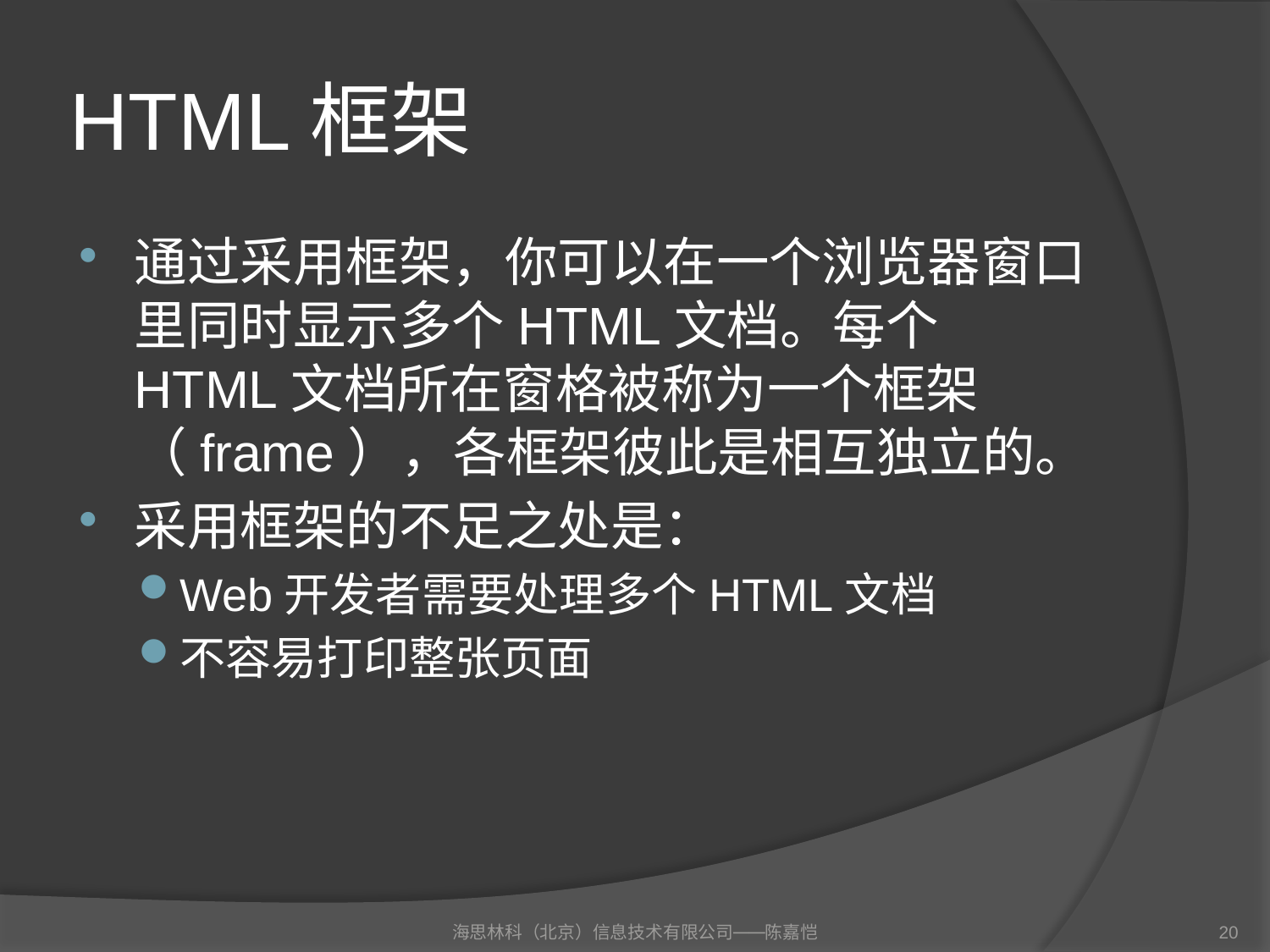

# HTML框架
通过采用框架，你可以在一个浏览器窗口里同时显示多个HTML文档。每个HTML文档所在窗格被称为一个框架（frame），各框架彼此是相互独立的。
采用框架的不足之处是：
Web开发者需要处理多个HTML文档
不容易打印整张页面

海思林科（北京）信息技术有限公司——陈嘉恺
20